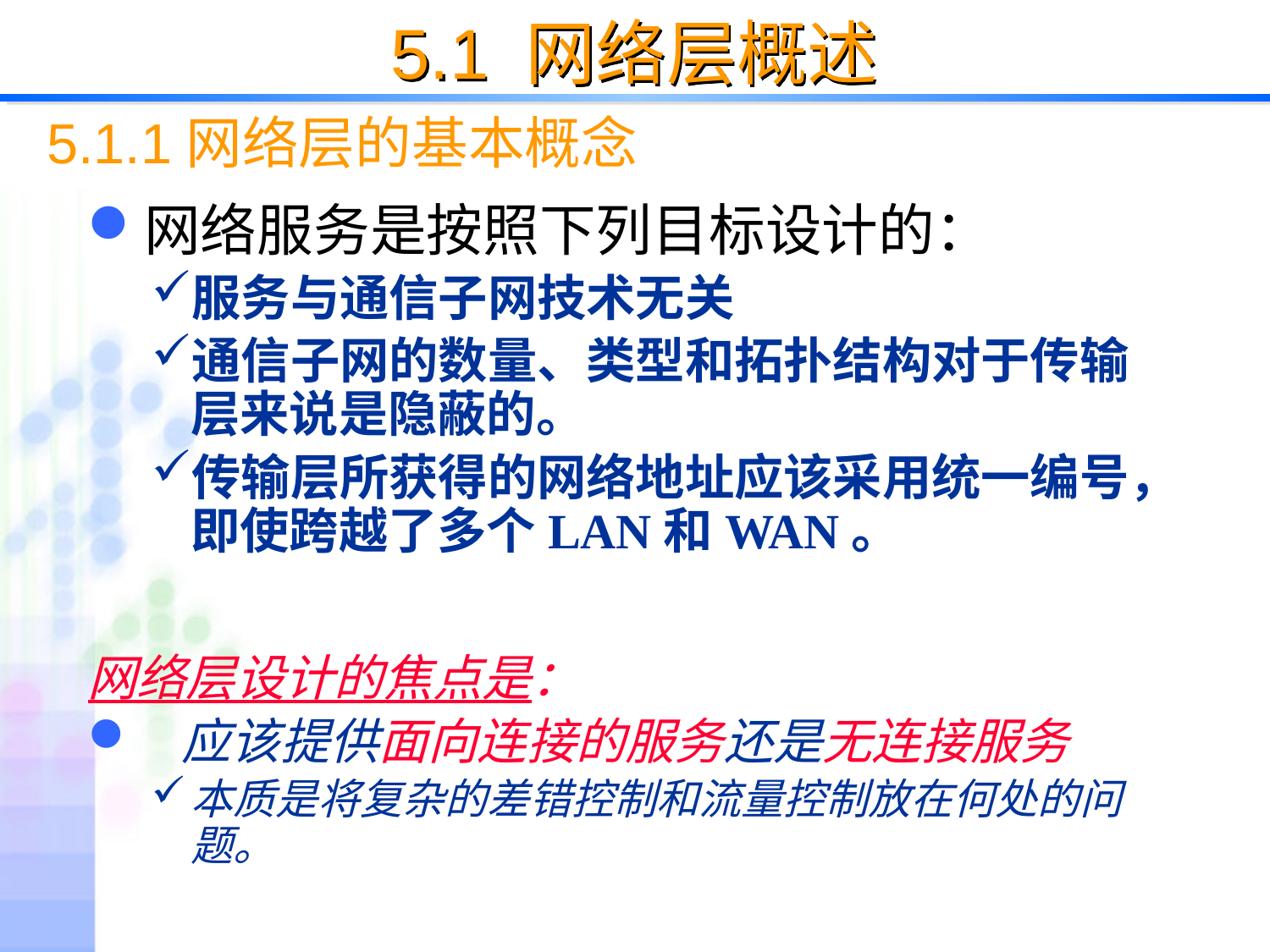

# 5.1 网络层概述
5.1.1网络层的基本概念
网络服务是按照下列目标设计的：
服务与通信子网技术无关
通信子网的数量、类型和拓扑结构对于传输层来说是隐蔽的。
传输层所获得的网络地址应该采用统一编号，即使跨越了多个LAN和WAN。

网络层设计的焦点是：
   应该提供面向连接的服务还是无连接服务
本质是将复杂的差错控制和流量控制放在何处的问题。